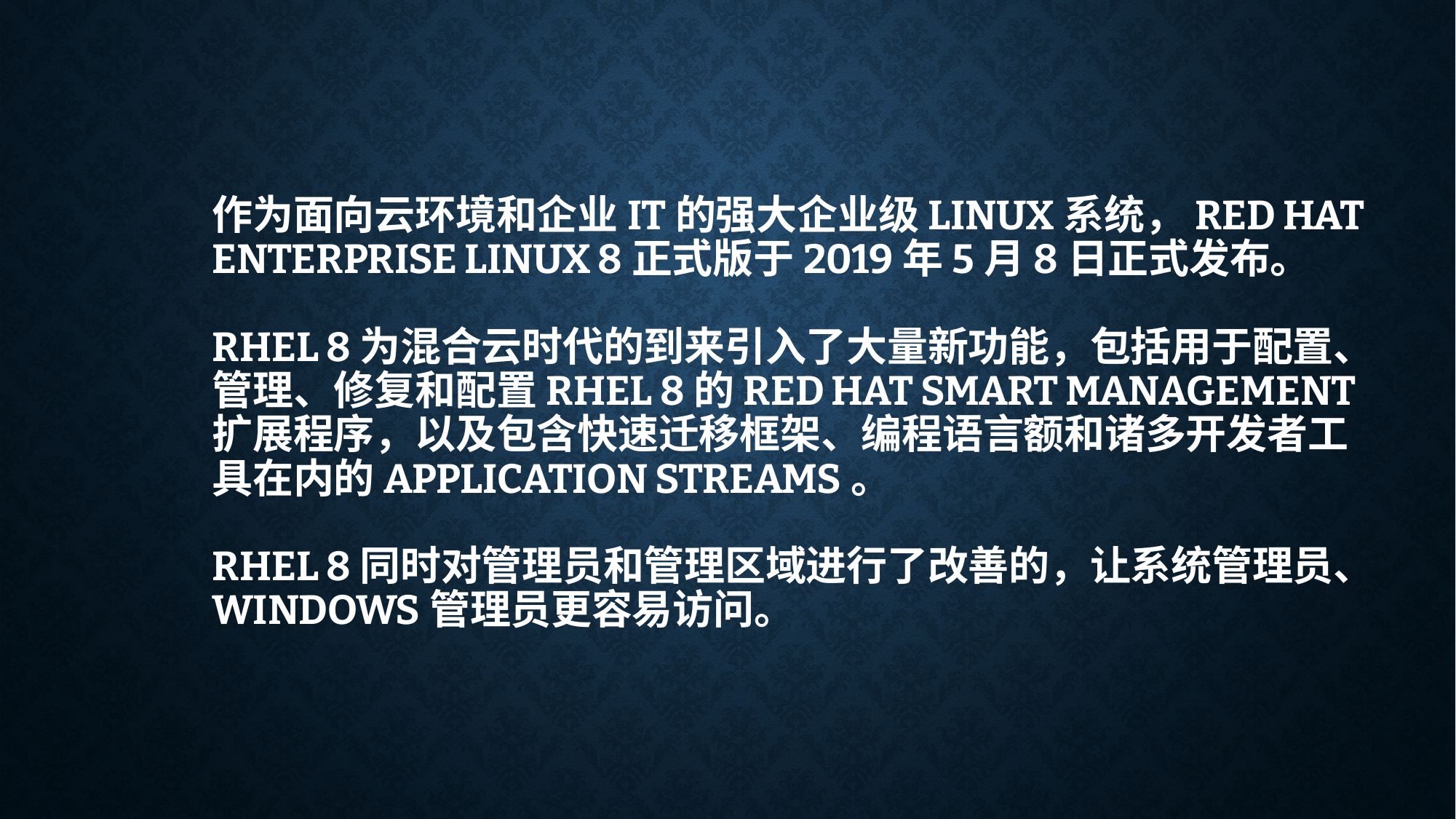

# 作为面向云环境和企业IT的强大企业级Linux系统，Red Hat Enterprise Linux 8正式版于2019年5月8日正式发布。 RHEL 8为混合云时代的到来引入了大量新功能，包括用于配置、管理、修复和配置RHEL 8的Red Hat Smart Management扩展程序，以及包含快速迁移框架、编程语言额和诸多开发者工具在内的Application Streams。 RHEL 8同时对管理员和管理区域进行了改善的，让系统管理员、Windows管理员更容易访问。
4